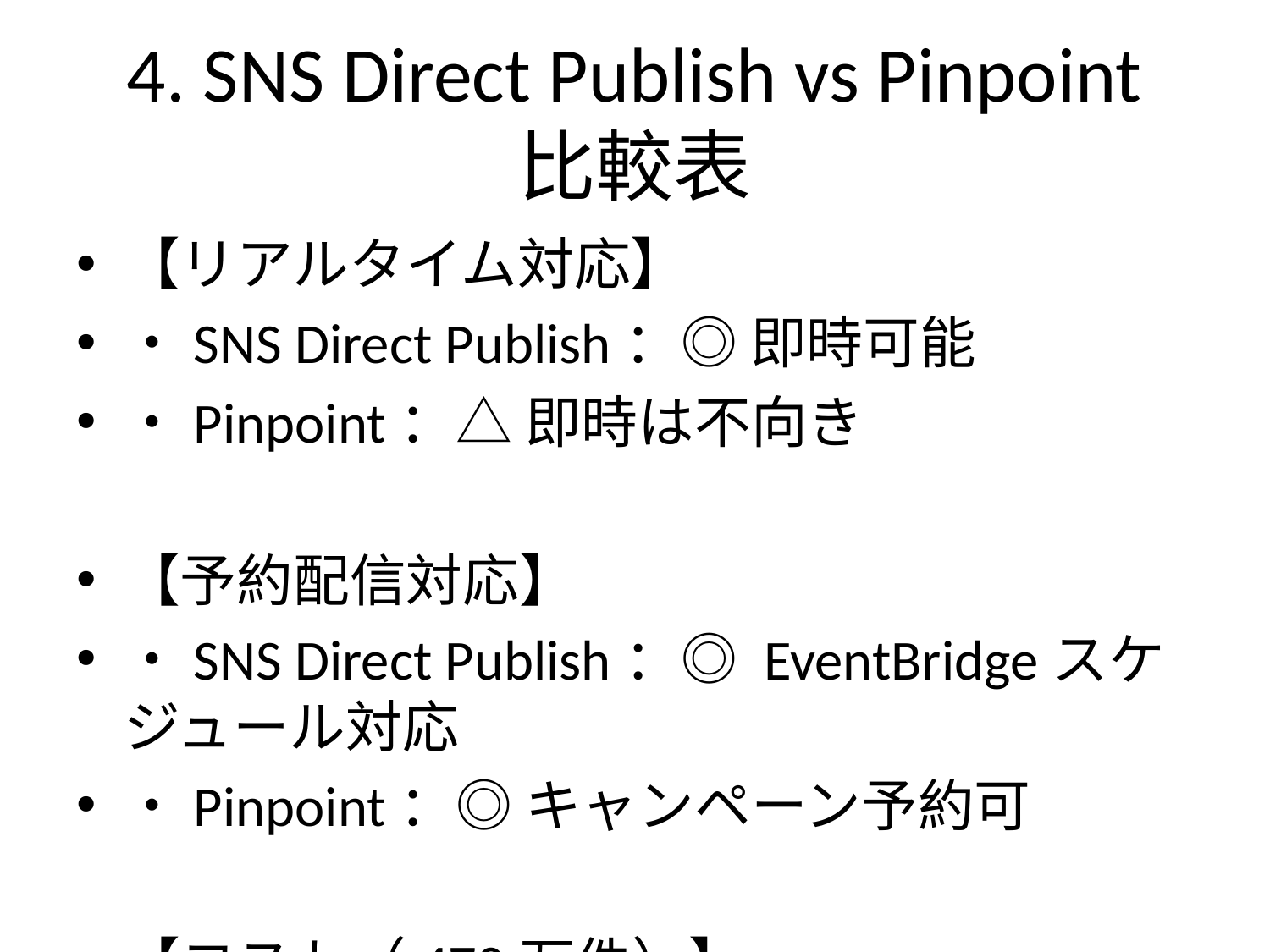

# 4. SNS Direct Publish vs Pinpoint 比較表
【リアルタイム対応】
・SNS Direct Publish：◎ 即時可能
・Pinpoint：△ 即時は不向き

【予約配信対応】
・SNS Direct Publish：◎ EventBridgeスケジュール対応
・Pinpoint：◎ キャンペーン予約可

【コスト（470万件）】
・SNS Direct Publish：約2.9USD
・Pinpoint：約4,312USD（MAU含む）

【運用負荷】
・SNS Direct Publish：高（自前構築多）
・Pinpoint：低（標準機能充実）